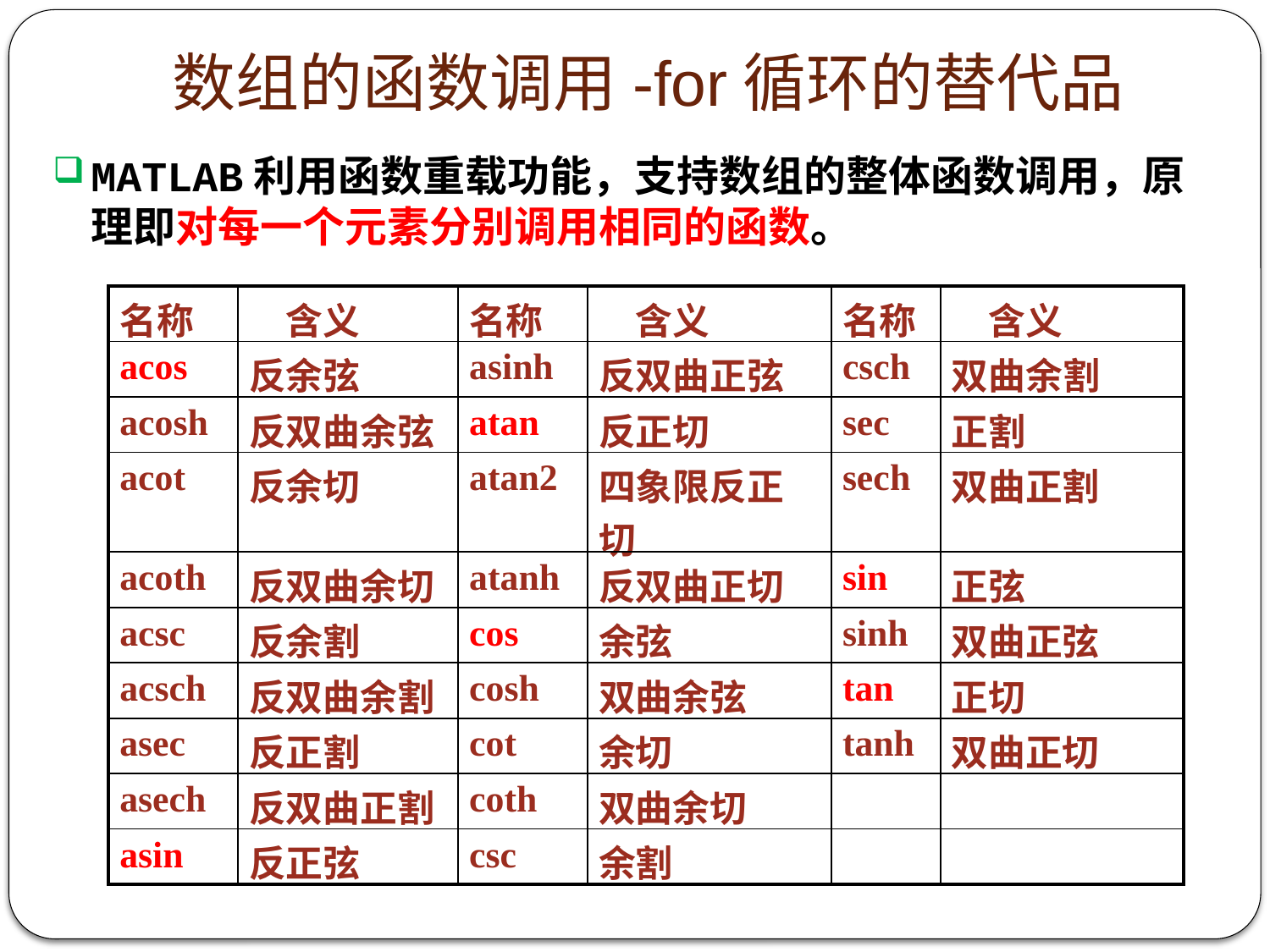

# 数组的函数调用-for循环的替代品
MATLAB利用函数重载功能，支持数组的整体函数调用，原理即对每一个元素分别调用相同的函数。
| 名称 | 含义 | 名称 | 含义 | 名称 | 含义 |
| --- | --- | --- | --- | --- | --- |
| acos | 反余弦 | asinh | 反双曲正弦 | csch | 双曲余割 |
| acosh | 反双曲余弦 | atan | 反正切 | sec | 正割 |
| acot | 反余切 | atan2 | 四象限反正切 | sech | 双曲正割 |
| acoth | 反双曲余切 | atanh | 反双曲正切 | sin | 正弦 |
| acsc | 反余割 | cos | 余弦 | sinh | 双曲正弦 |
| acsch | 反双曲余割 | cosh | 双曲余弦 | tan | 正切 |
| asec | 反正割 | cot | 余切 | tanh | 双曲正切 |
| asech | 反双曲正割 | coth | 双曲余切 |  |  |
| asin | 反正弦 | csc | 余割 |  |  |